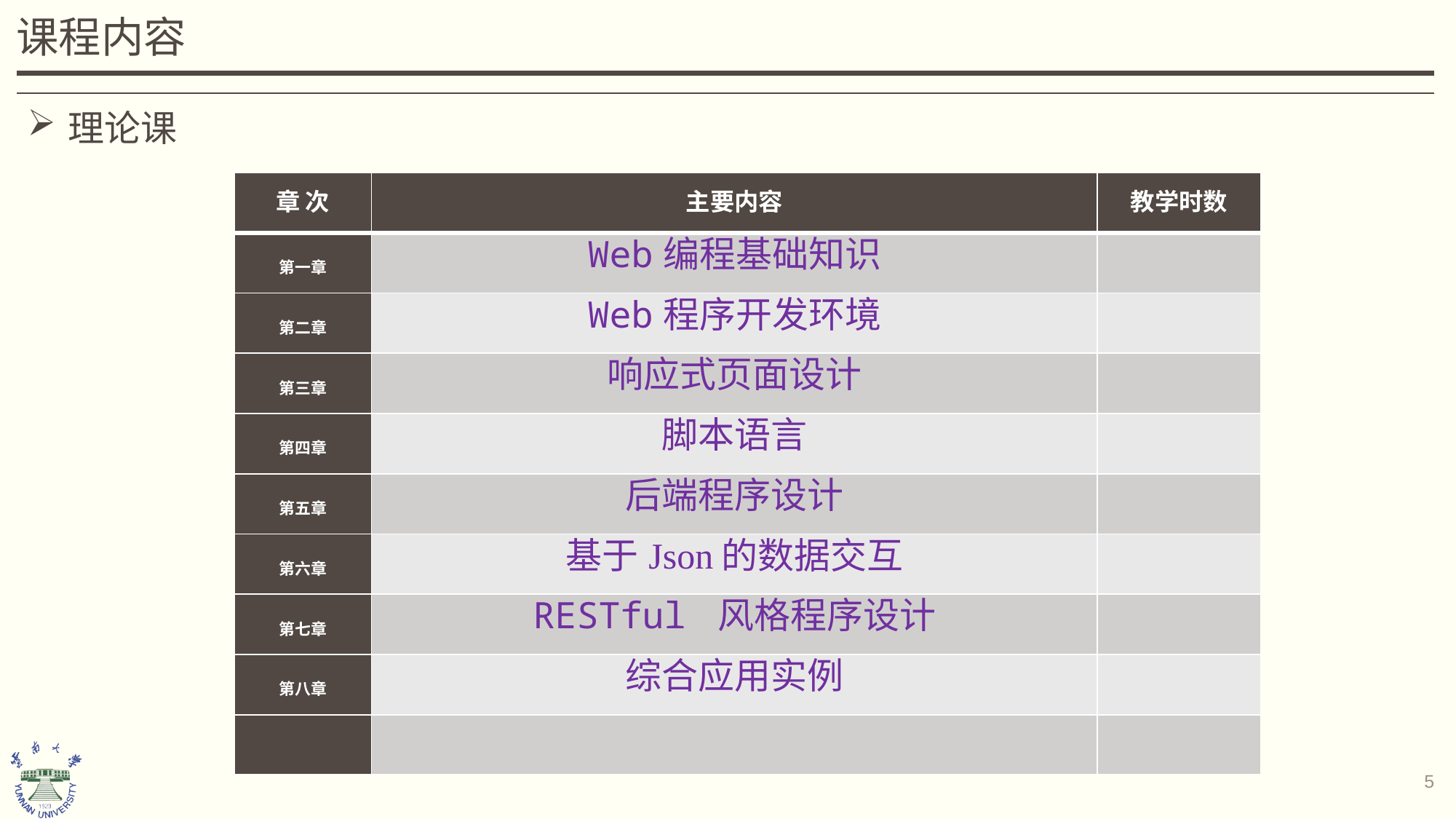

# 课程内容
理论课
| 章 次 | 主要内容 | 教学时数 |
| --- | --- | --- |
| 第一章 | Web编程基础知识 |  |
| 第二章 | Web程序开发环境 |  |
| 第三章 | 响应式页面设计 |  |
| 第四章 | 脚本语言 |  |
| 第五章 | 后端程序设计 |  |
| 第六章 | 基于Json的数据交互 |  |
| 第七章 | RESTful 风格程序设计 |  |
| 第八章 | 综合应用实例 |  |
|  |  |  |
5